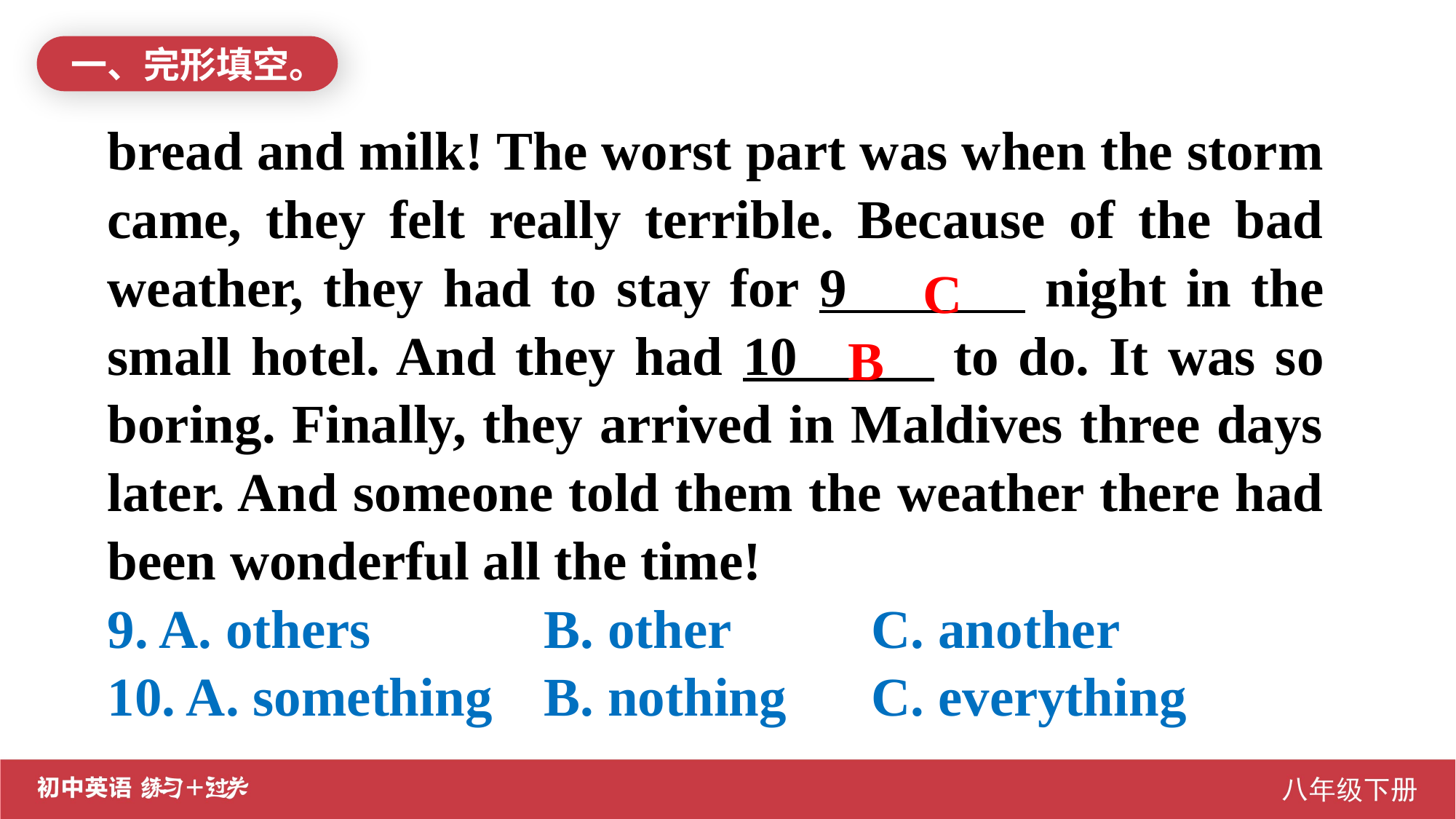

一、完形填空。
bread and milk! The worst part was when the storm came, they felt really terrible. Because of the bad weather, they had to stay for 9          night in the small hotel. And they had 10        to do. It was so boring. Finally, they arrived in Maldives three days later. And someone told them the weather there had been wonderful all the time!
9. A. others		B. other		C. another
10. A. something	B. nothing	C. everything
C
B